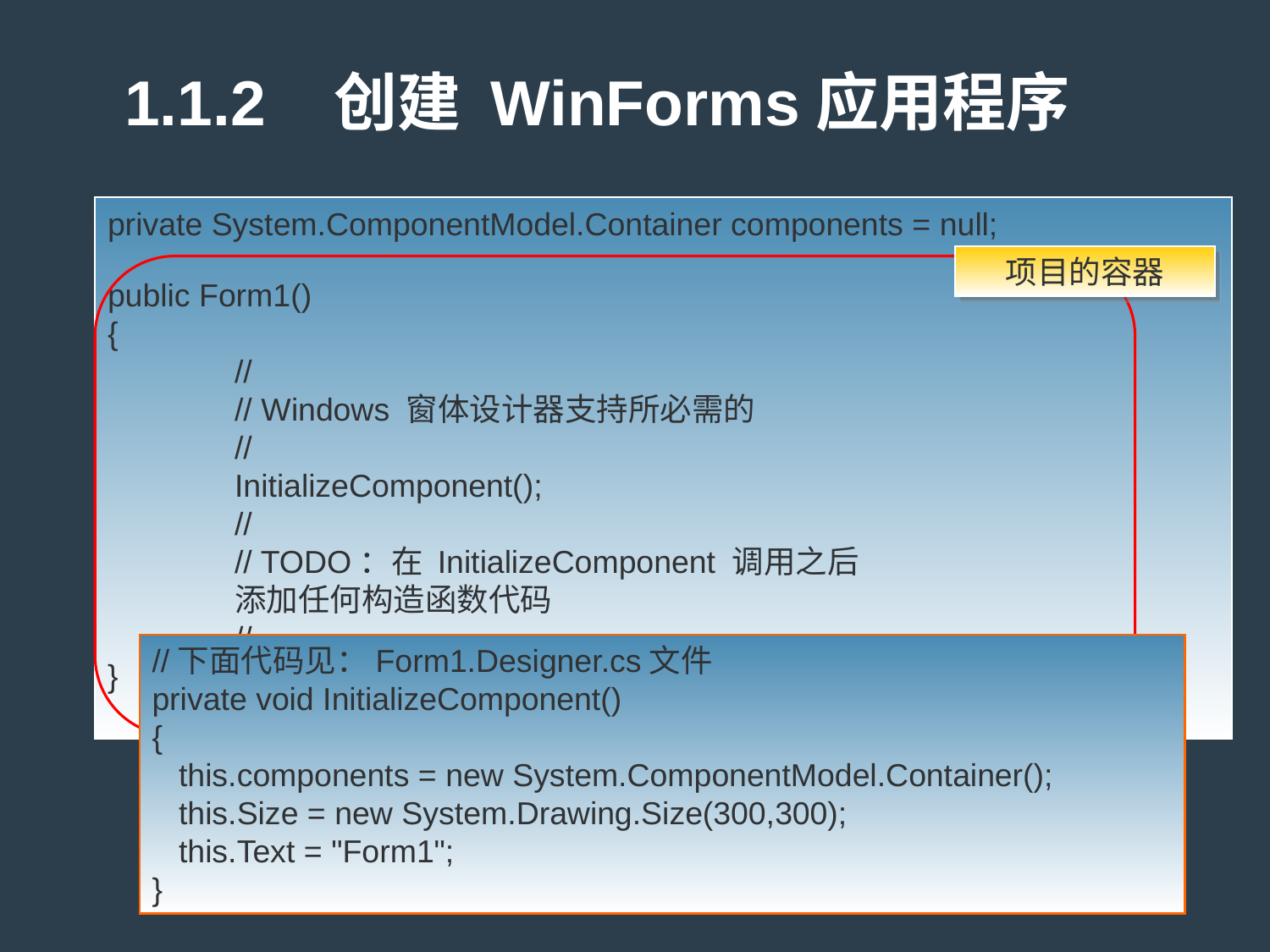

# 1.1.2   创建 WinForms应用程序
private System.ComponentModel.Container components = null;

public Form1()
{
	//
	// Windows 窗体设计器支持所必需的
	//
	InitializeComponent();
	//
	// TODO：在 InitializeComponent 调用之后
	添加任何构造函数代码
	//
}

项目的容器

//下面代码见：Form1.Designer.cs文件
private void InitializeComponent()
{
   this.components = new System.ComponentModel.Container();
   this.Size = new System.Drawing.Size(300,300);
   this.Text = "Form1";
}
构造函数调用 InitializeComponent() 方法